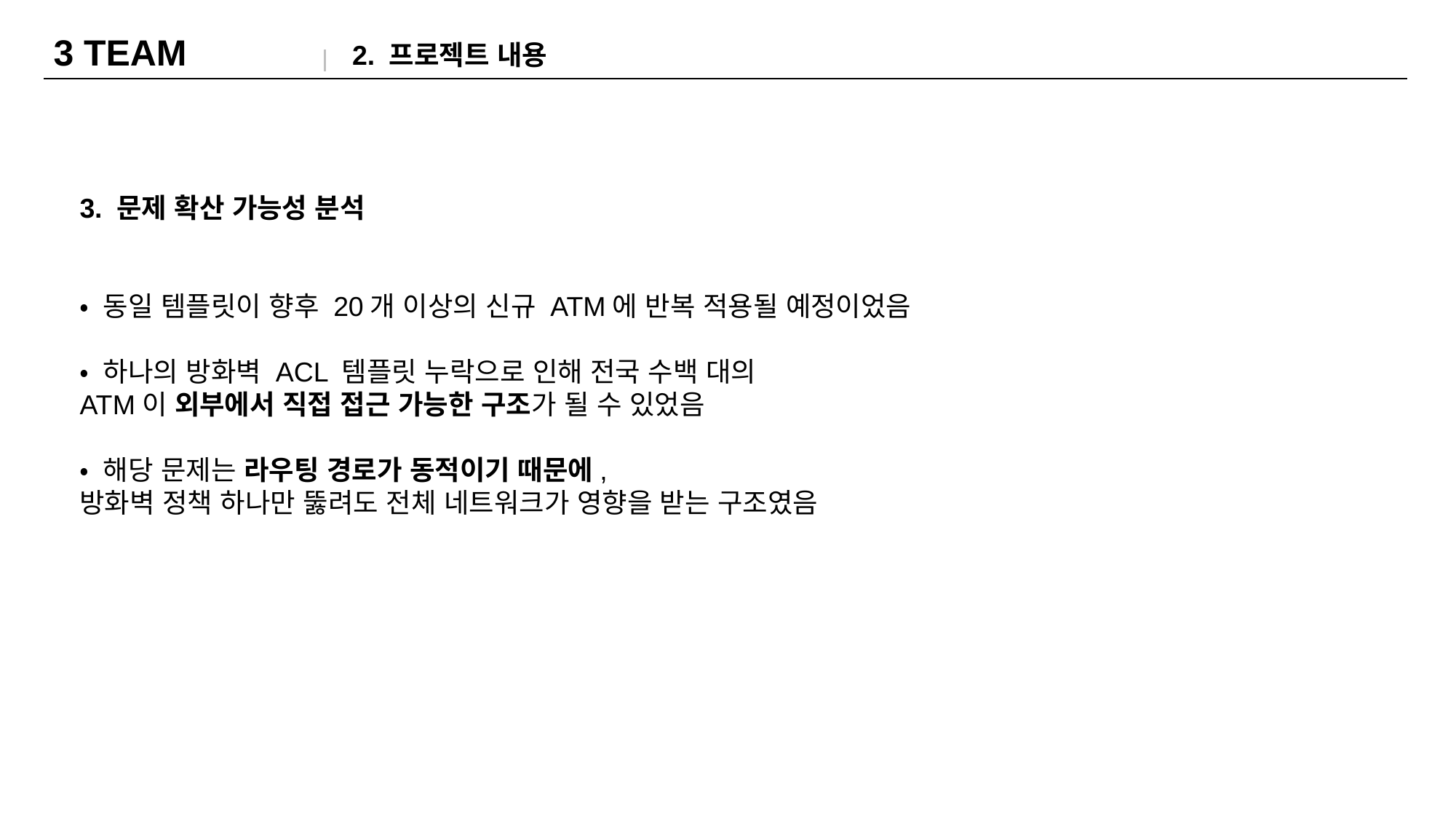

| 3 TEAM |
| --- |
2. 프로젝트 내용
3. 문제 확산 가능성 분석

• 동일 템플릿이 향후 20개 이상의 신규 ATM에 반복 적용될 예정이었음

• 하나의 방화벽 ACL 템플릿 누락으로 인해 전국 수백 대의
ATM이 외부에서 직접 접근 가능한 구조가 될 수 있었음

• 해당 문제는 라우팅 경로가 동적이기 때문에,
방화벽 정책 하나만 뚫려도 전체 네트워크가 영향을 받는 구조였음